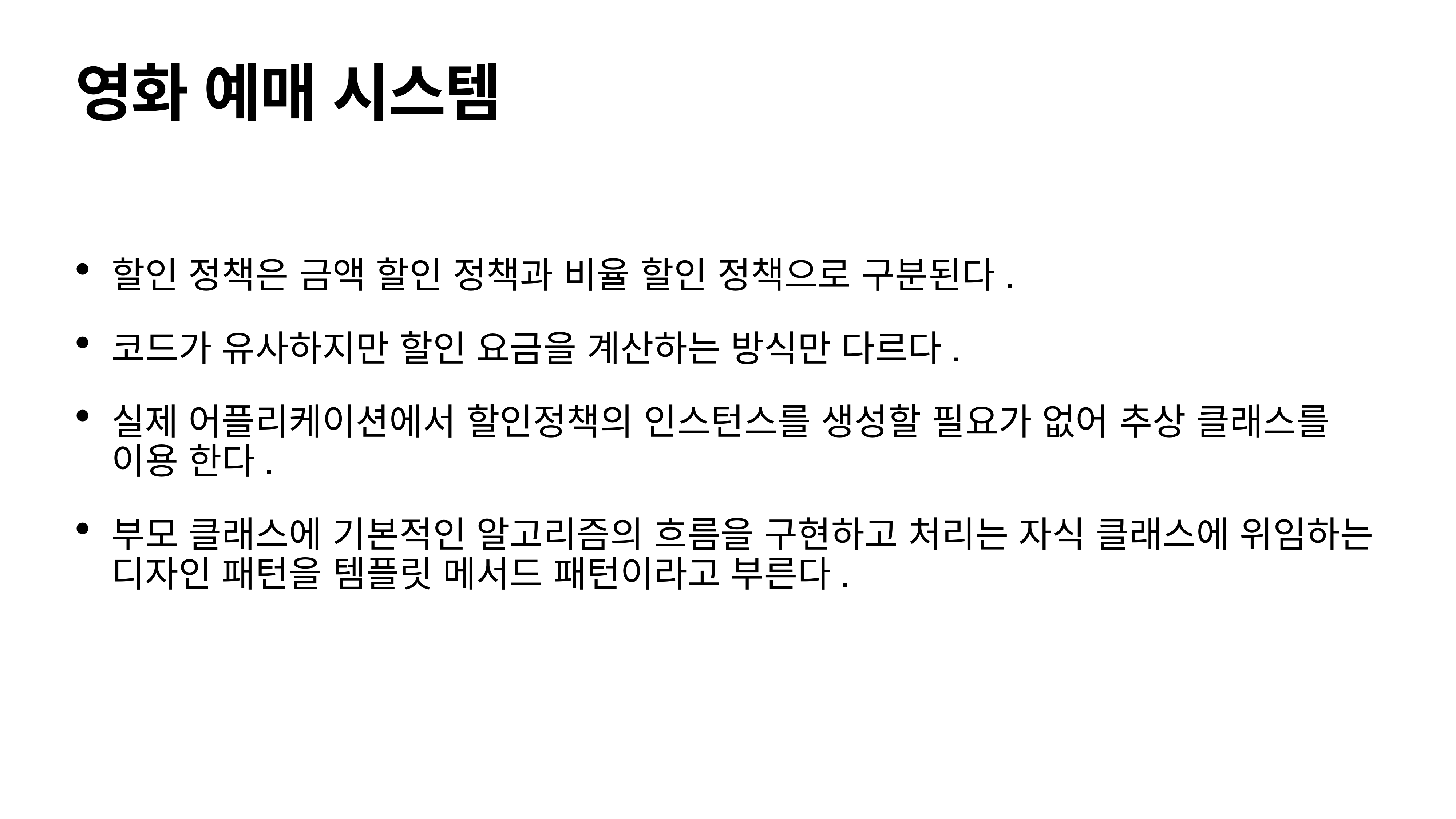

# 영화 예매 시스템

할인 정책은 금액 할인 정책과 비율 할인 정책으로 구분된다.
코드가 유사하지만 할인 요금을 계산하는 방식만 다르다.
실제 어플리케이션에서 할인정책의 인스턴스를 생성할 필요가 없어 추상 클래스를 이용 한다.
부모 클래스에 기본적인 알고리즘의 흐름을 구현하고 처리는 자식 클래스에 위임하는 디자인 패턴을 템플릿 메서드 패턴이라고 부른다.